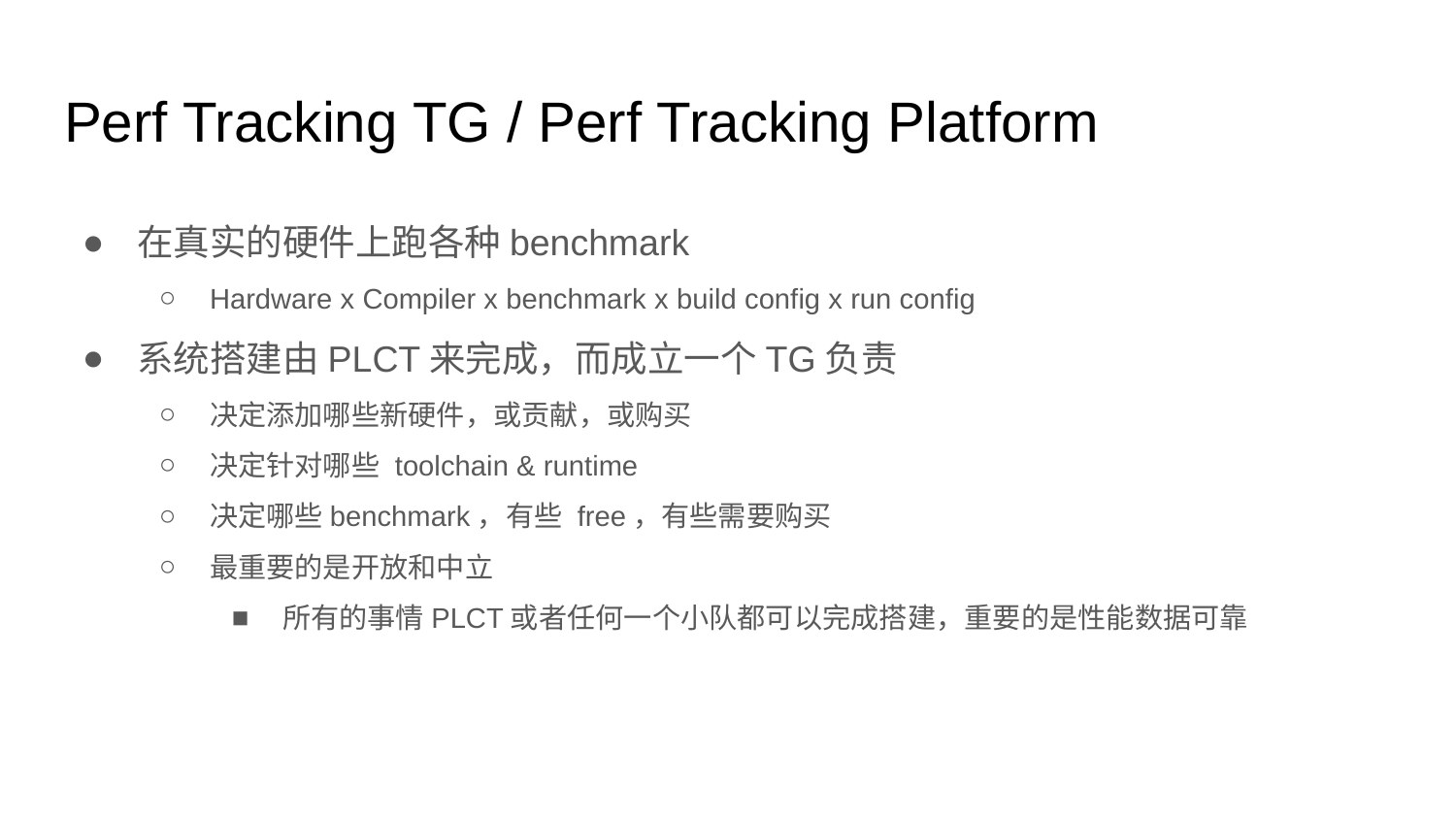

# Perf Tracking TG / Perf Tracking Platform
在真实的硬件上跑各种benchmark
Hardware x Compiler x benchmark x build config x run config
系统搭建由PLCT来完成，而成立一个TG负责
决定添加哪些新硬件，或贡献，或购买
决定针对哪些 toolchain & runtime
决定哪些benchmark，有些 free，有些需要购买
最重要的是开放和中立
所有的事情PLCT或者任何一个小队都可以完成搭建，重要的是性能数据可靠